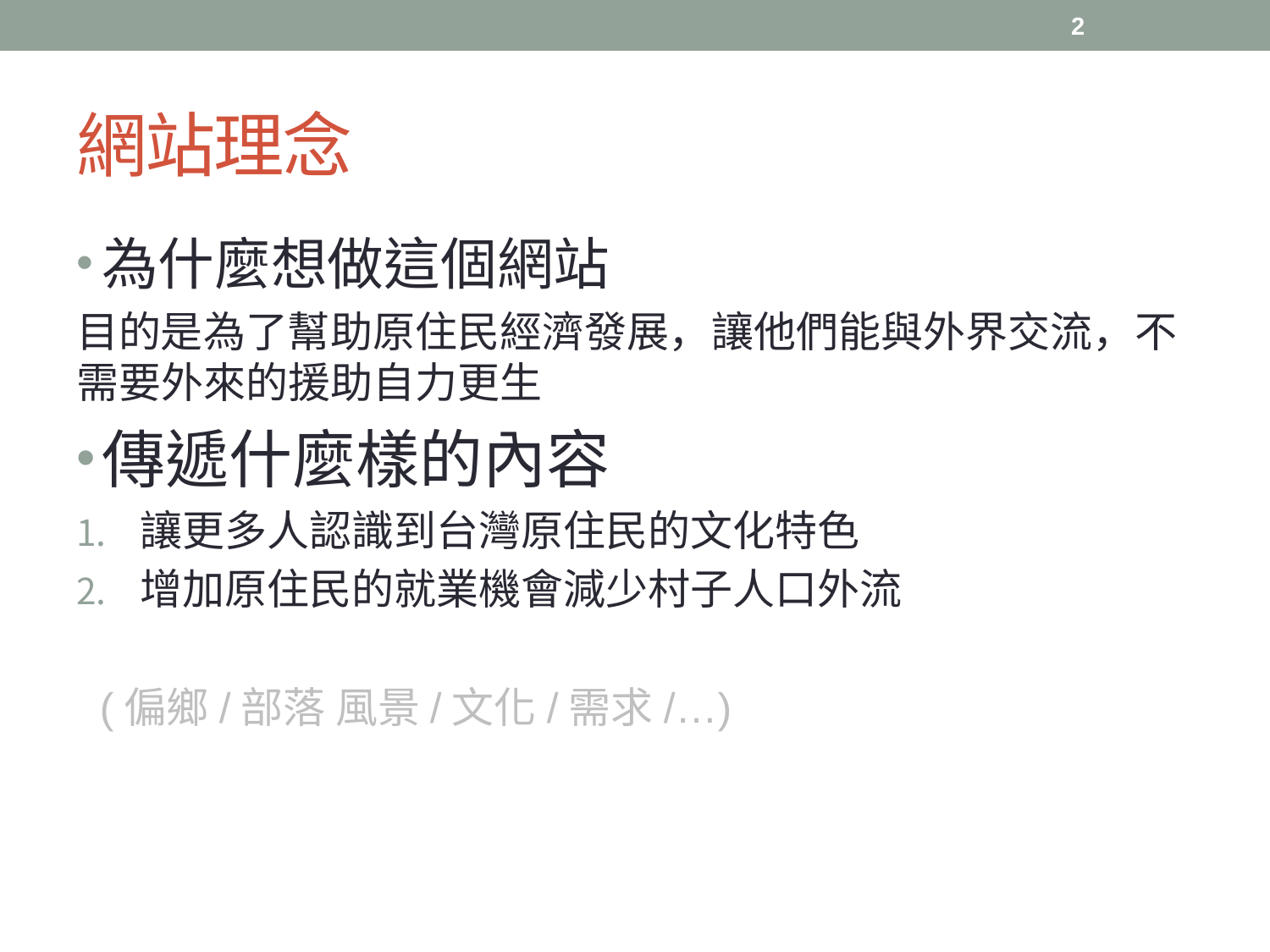

2
# 網站理念
為什麼想做這個網站
目的是為了幫助原住民經濟發展，讓他們能與外界交流，不需要外來的援助自力更生
傳遞什麼樣的內容
讓更多人認識到台灣原住民的文化特色
增加原住民的就業機會減少村子人口外流

  (偏鄉/部落 風景/文化/需求/…)